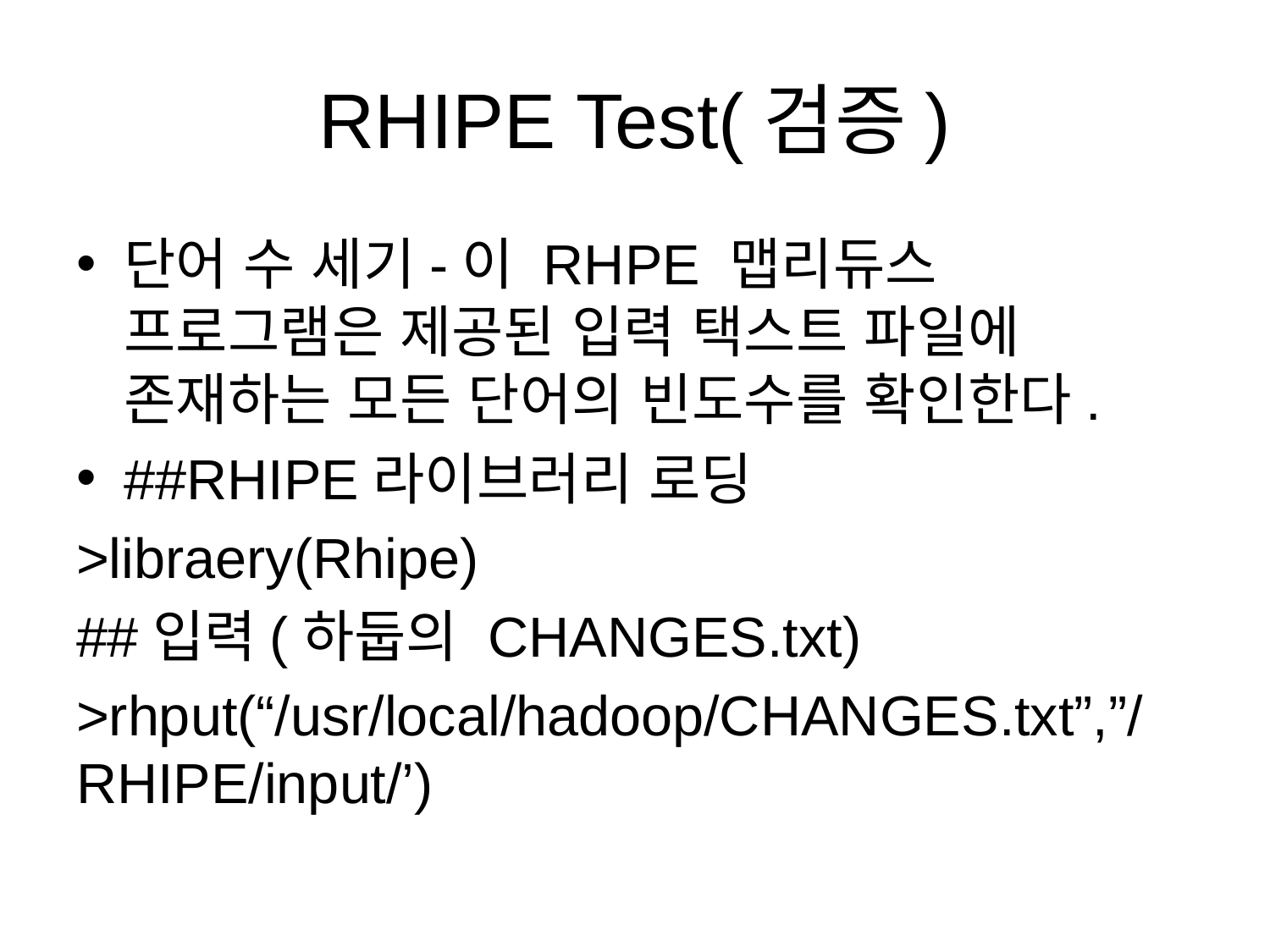

# RHIPE Test(검증)
단어 수 세기-이 RHPE 맵리듀스 프로그램은 제공된 입력 택스트 파일에 존재하는 모든 단어의 빈도수를 확인한다.
##RHIPE라이브러리 로딩
>libraery(Rhipe)
##입력(하둡의 CHANGES.txt)
>rhput(“/usr/local/hadoop/CHANGES.txt”,”/RHIPE/input/’)